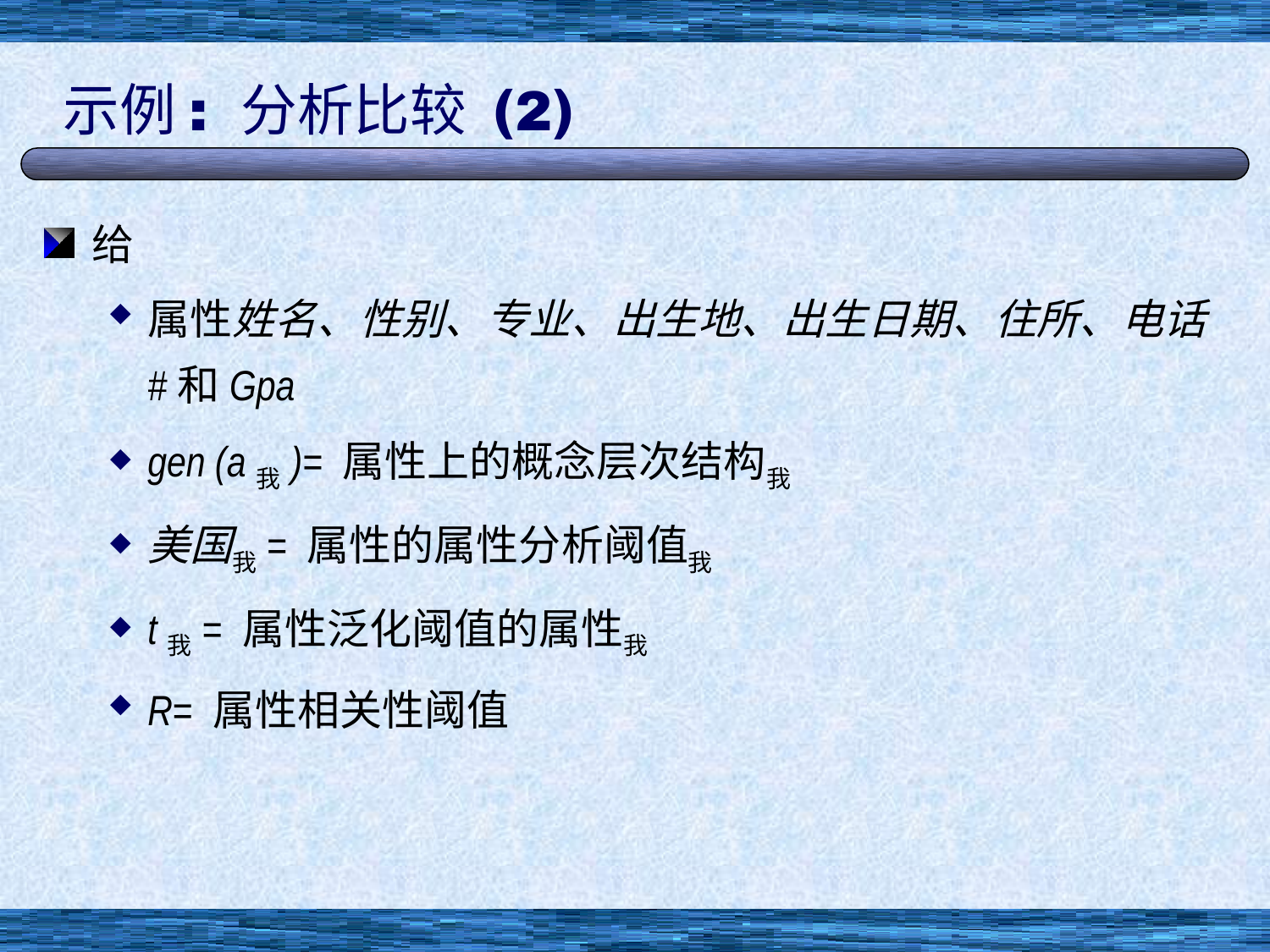

# 示例: 分析比较 (2)
给
属性姓名、性别、专业、出生地、出生日期、住所、电话 #和Gpa
gen (a我)= 属性上的概念层次结构我
美国我= 属性的属性分析阈值我
t我= 属性泛化阈值的属性我
R= 属性相关性阈值